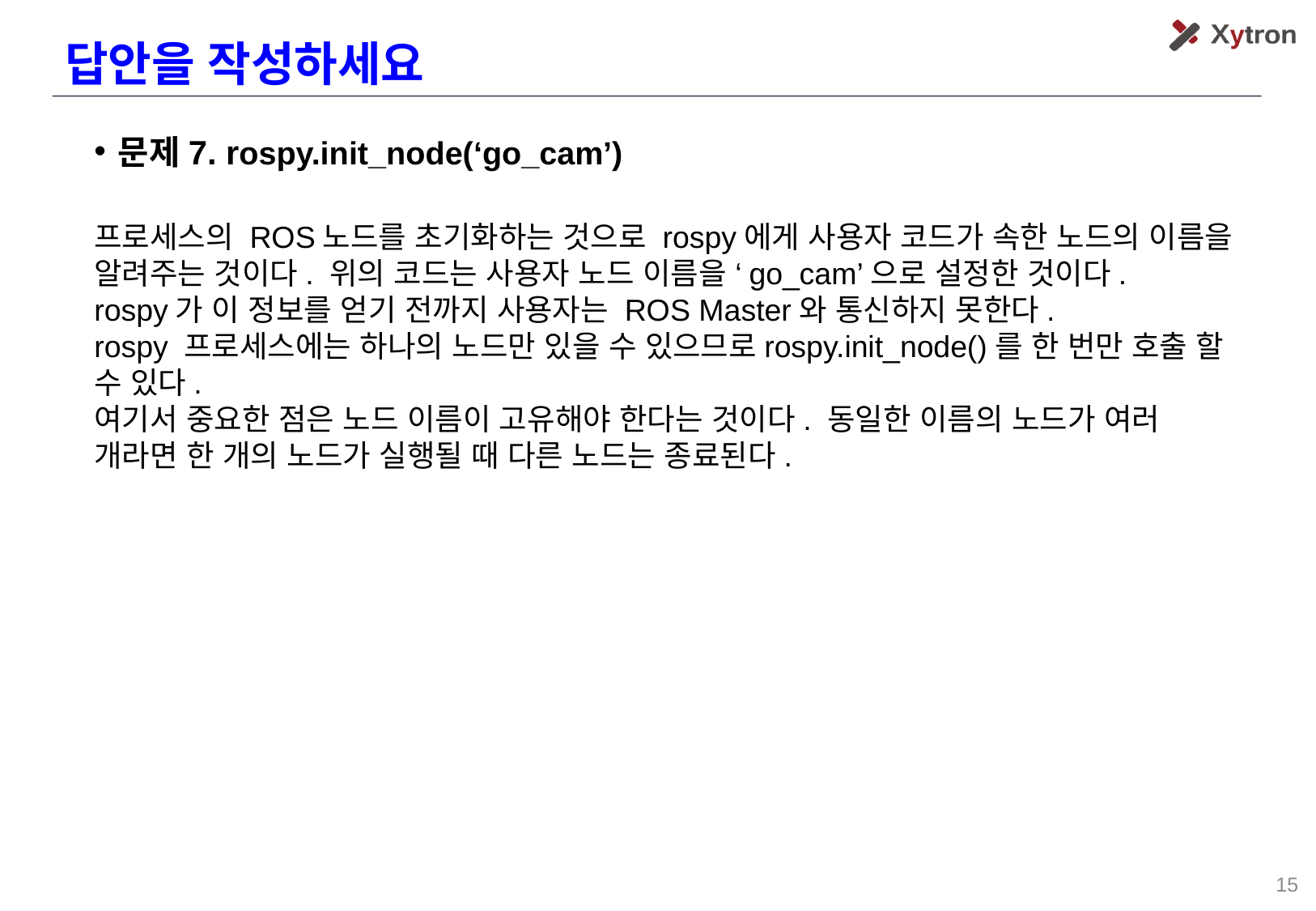

답안을 작성하세요
문제7. rospy.init_node(‘go_cam’)

프로세스의 ROS노드를 초기화하는 것으로 rospy에게 사용자 코드가 속한 노드의 이름을 알려주는 것이다. 위의 코드는 사용자 노드 이름을 ‘go_cam’으로 설정한 것이다.
rospy가 이 정보를 얻기 전까지 사용자는 ROS Master와 통신하지 못한다.
rospy 프로세스에는 하나의 노드만 있을 수 있으므로rospy.init_node()를 한 번만 호출 할 수 있다.
여기서 중요한 점은 노드 이름이 고유해야 한다는 것이다. 동일한 이름의 노드가 여러 개라면 한 개의 노드가 실행될 때 다른 노드는 종료된다.

15